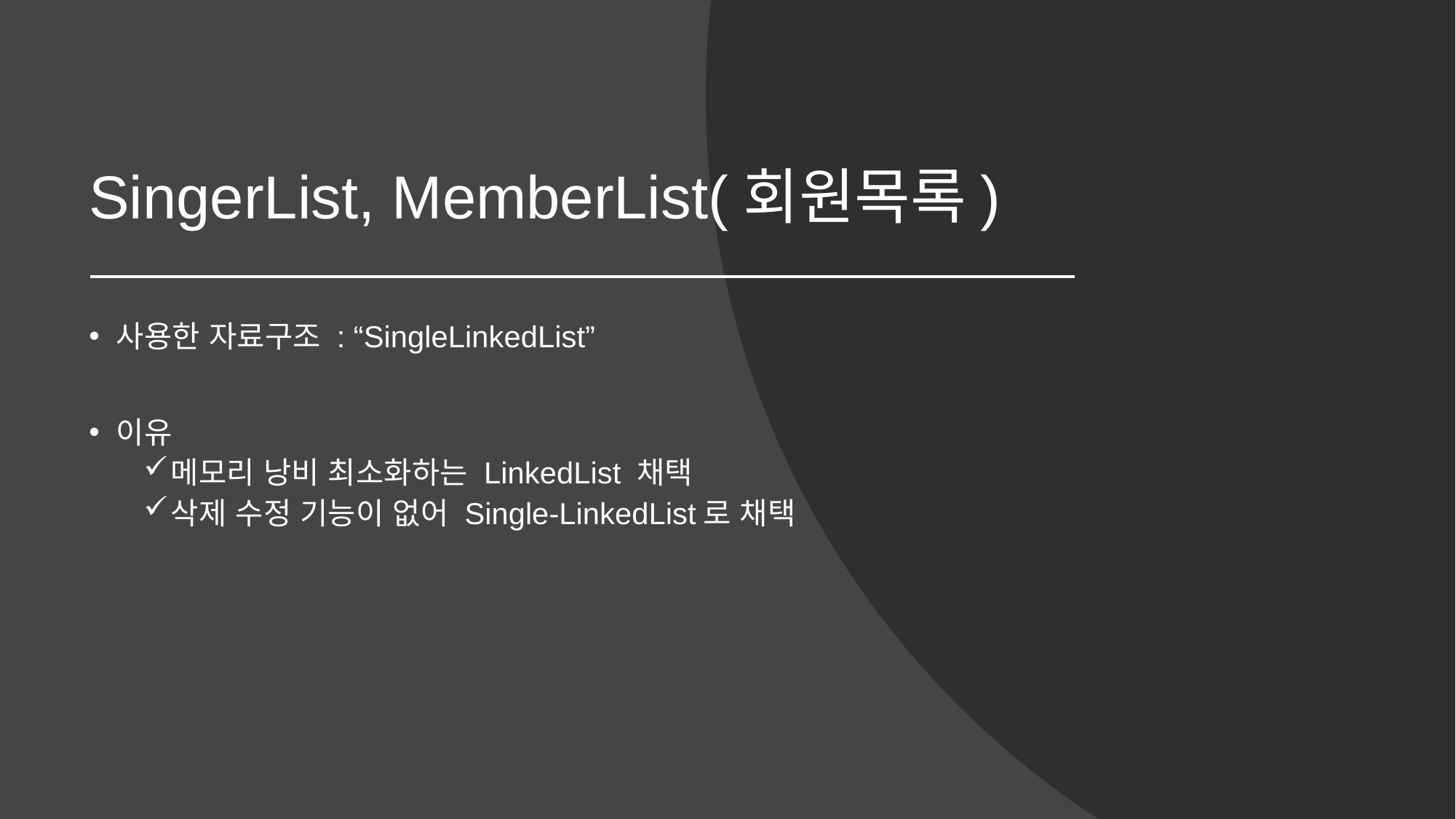

# SingerList, MemberList(회원목록)
사용한 자료구조 : “SingleLinkedList”

이유
메모리 낭비 최소화하는 LinkedList 채택
삭제 수정 기능이 없어 Single-LinkedList로 채택